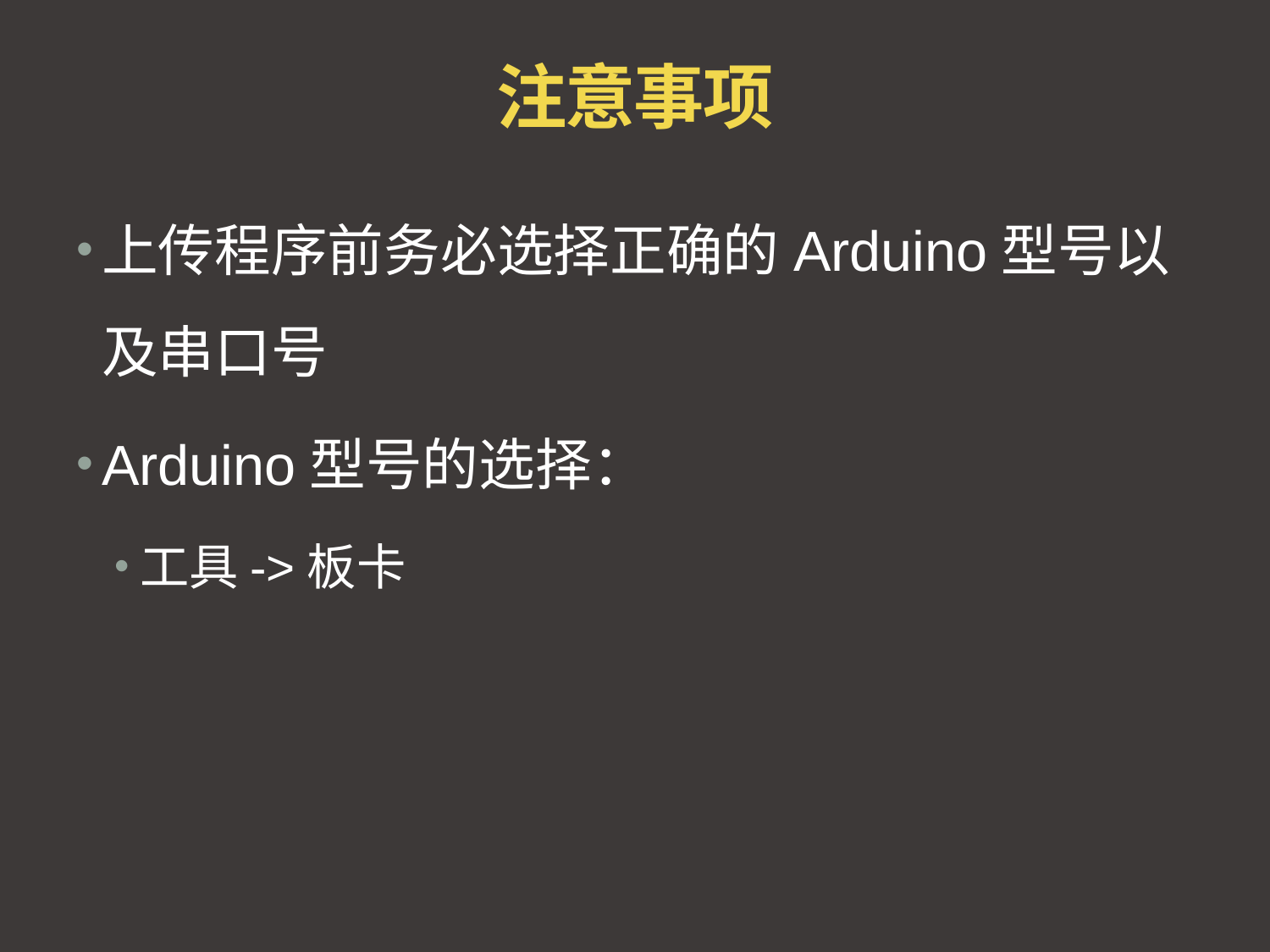

# 注意事项
上传程序前务必选择正确的Arduino型号以及串口号
Arduino型号的选择：
工具->板卡